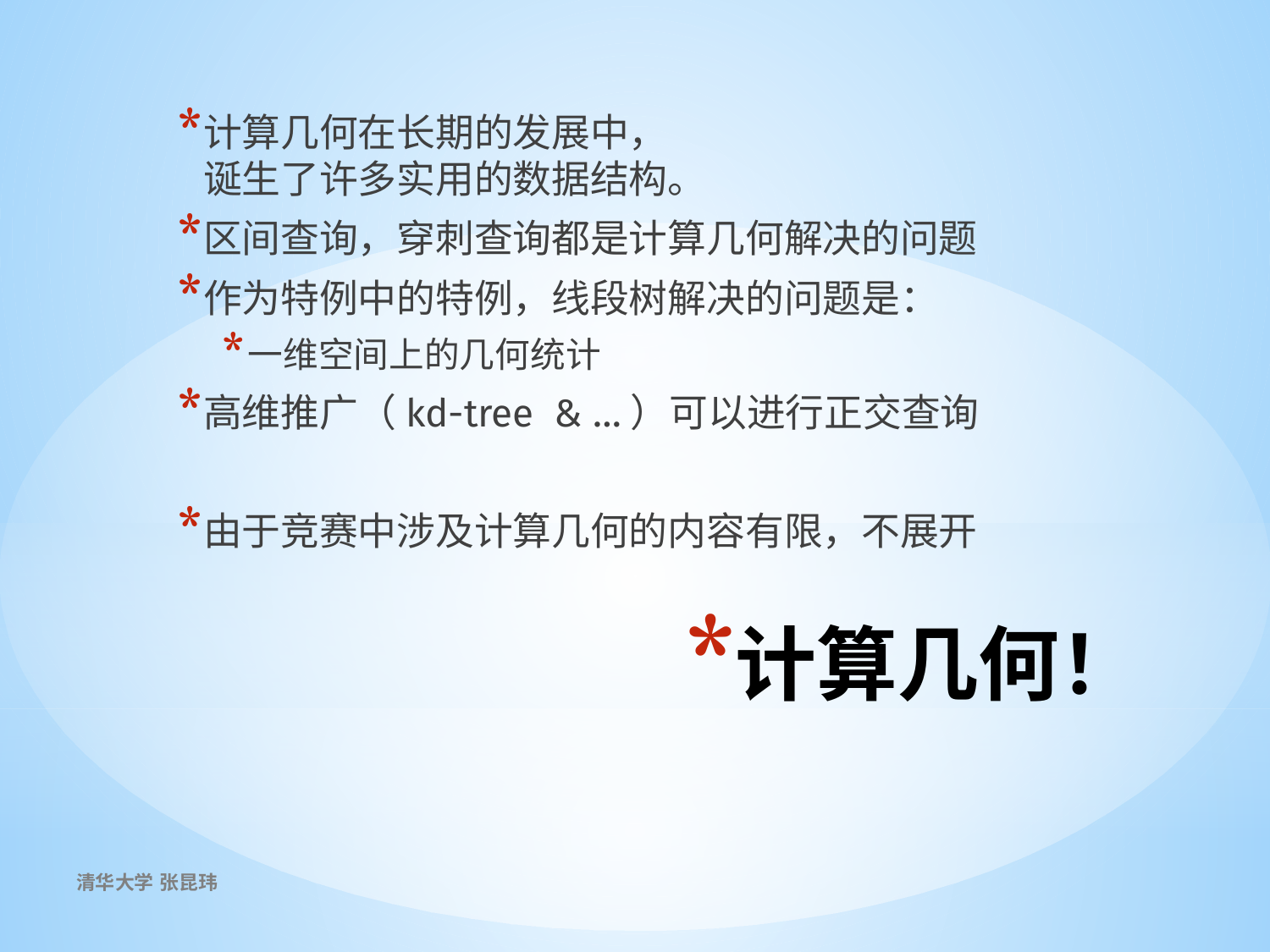

计算几何在长期的发展中，
诞生了许多实用的数据结构。
区间查询，穿刺查询都是计算几何解决的问题
作为特例中的特例，线段树解决的问题是：
一维空间上的几何统计
高维推广（kd-tree  & …）可以进行正交查询

由于竞赛中涉及计算几何的内容有限，不展开
# 计算几何！
清华大学 张昆玮
7